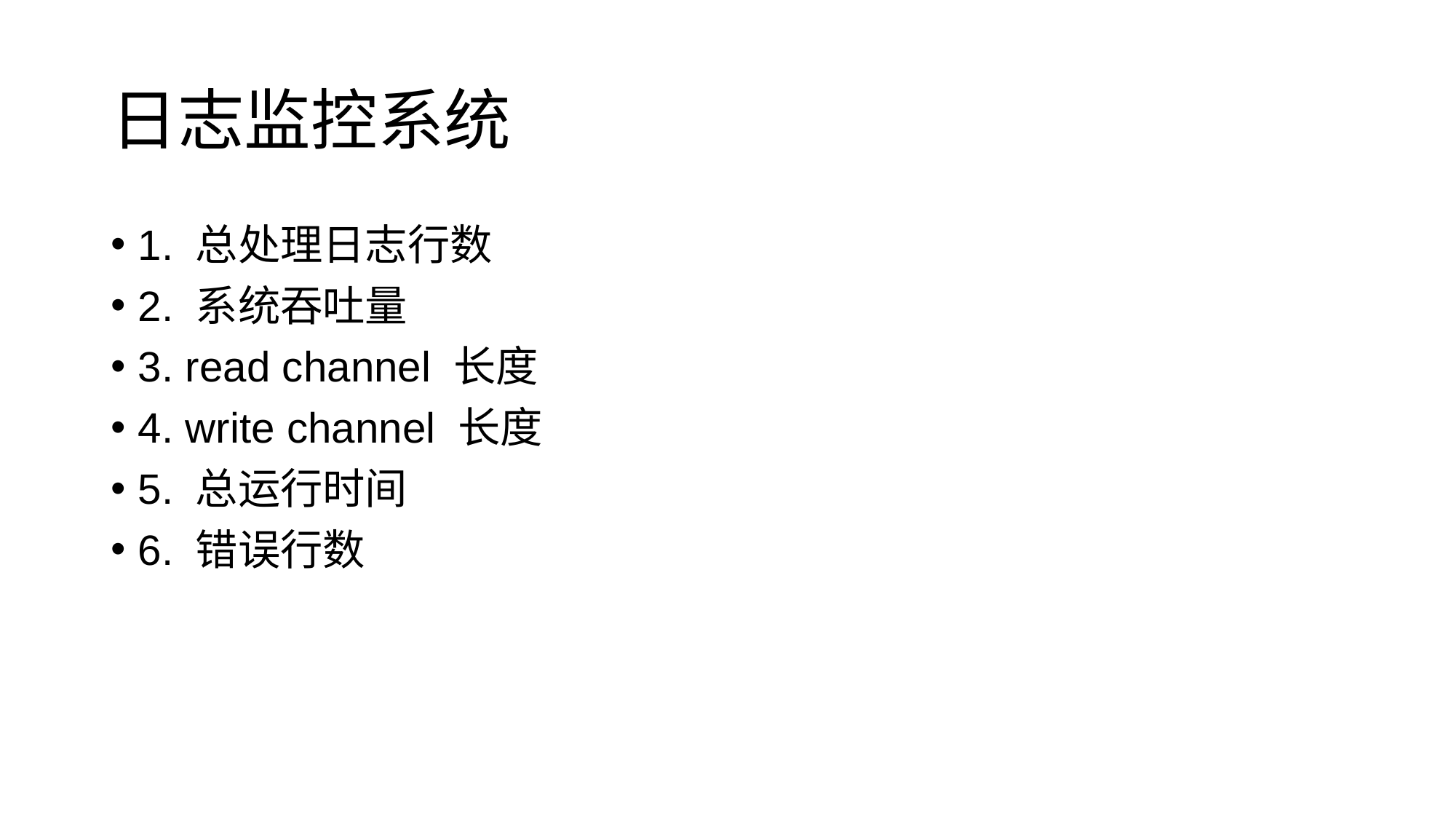

# 日志监控系统
1. 总处理日志行数
2. 系统吞吐量
3. read channel 长度
4. write channel 长度
5. 总运行时间
6. 错误行数